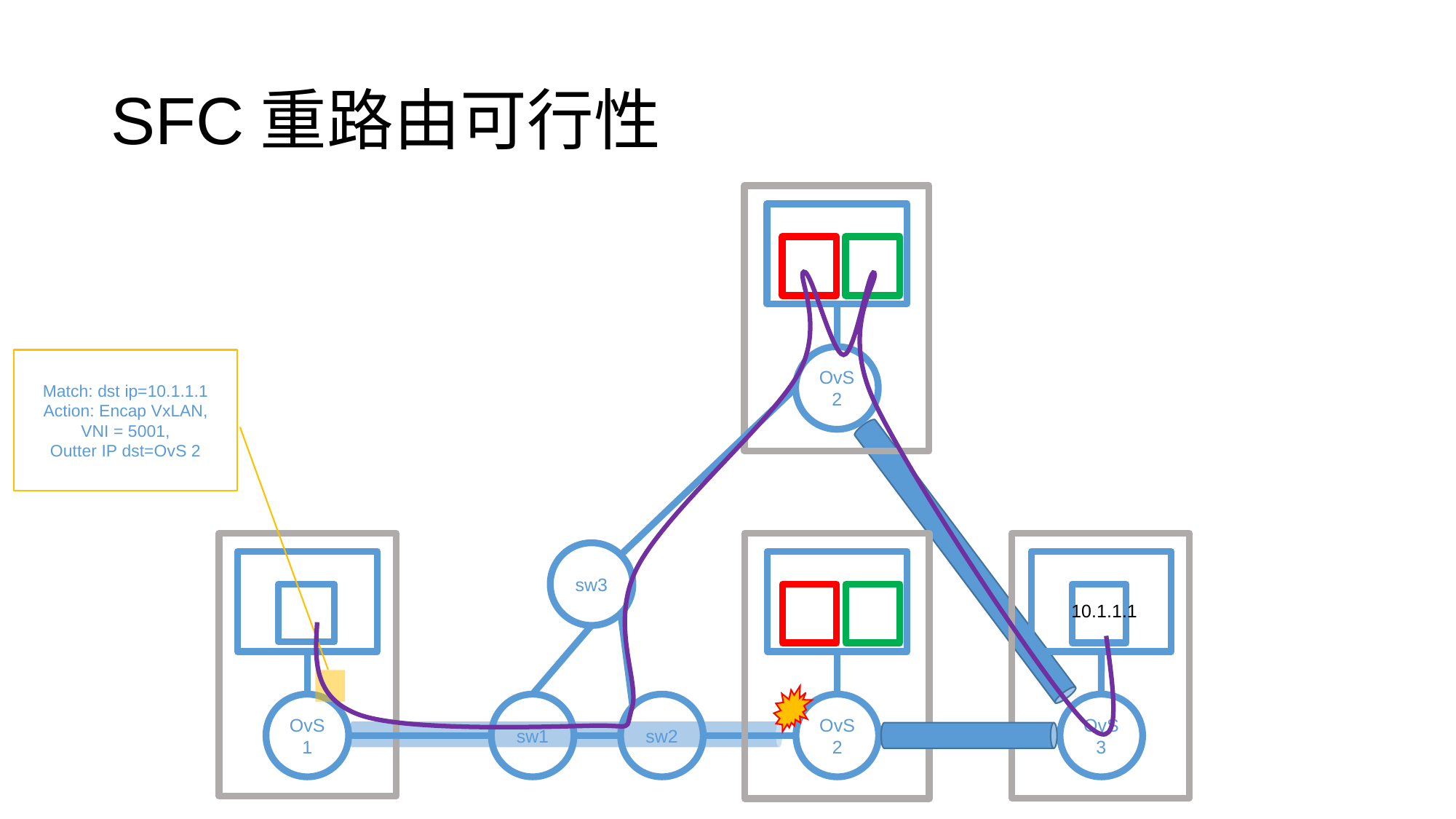

# SFC重路由可行性

OvS2
Match: dst ip=10.1.1.1
Action: Encap VxLAN,
VNI = 5001,
Outter IP dst=OvS 2

sw3

10.1.1.1

OvS1
sw1
sw2
OvS3
OvS2